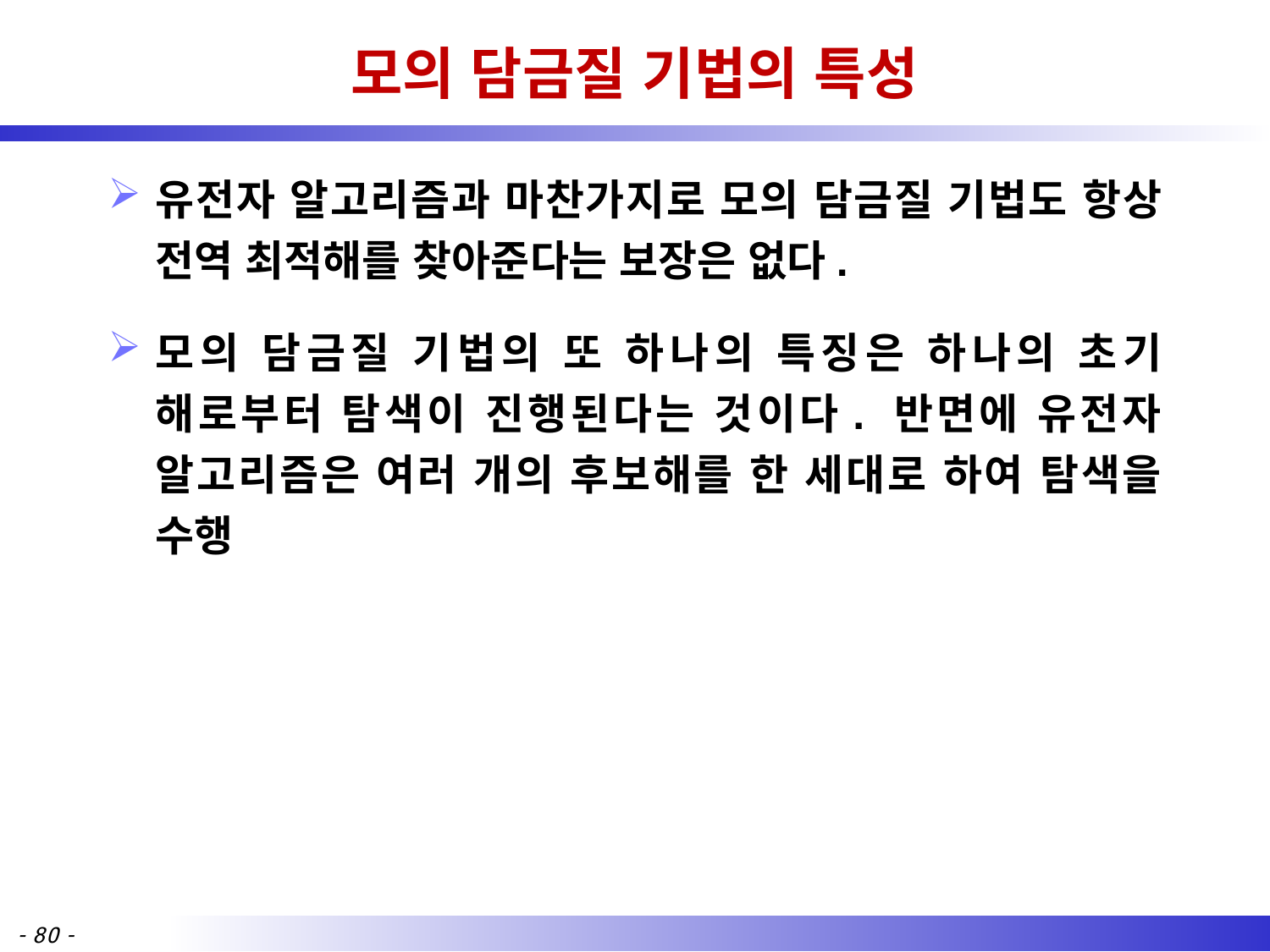

# 모의 담금질 기법의 특성
유전자 알고리즘과 마찬가지로 모의 담금질 기법도 항상 전역 최적해를 찾아준다는 보장은 없다.
모의 담금질 기법의 또 하나의 특징은 하나의 초기 해로부터 탐색이 진행된다는 것이다. 반면에 유전자 알고리즘은 여러 개의 후보해를 한 세대로 하여 탐색을 수행
- 80 -